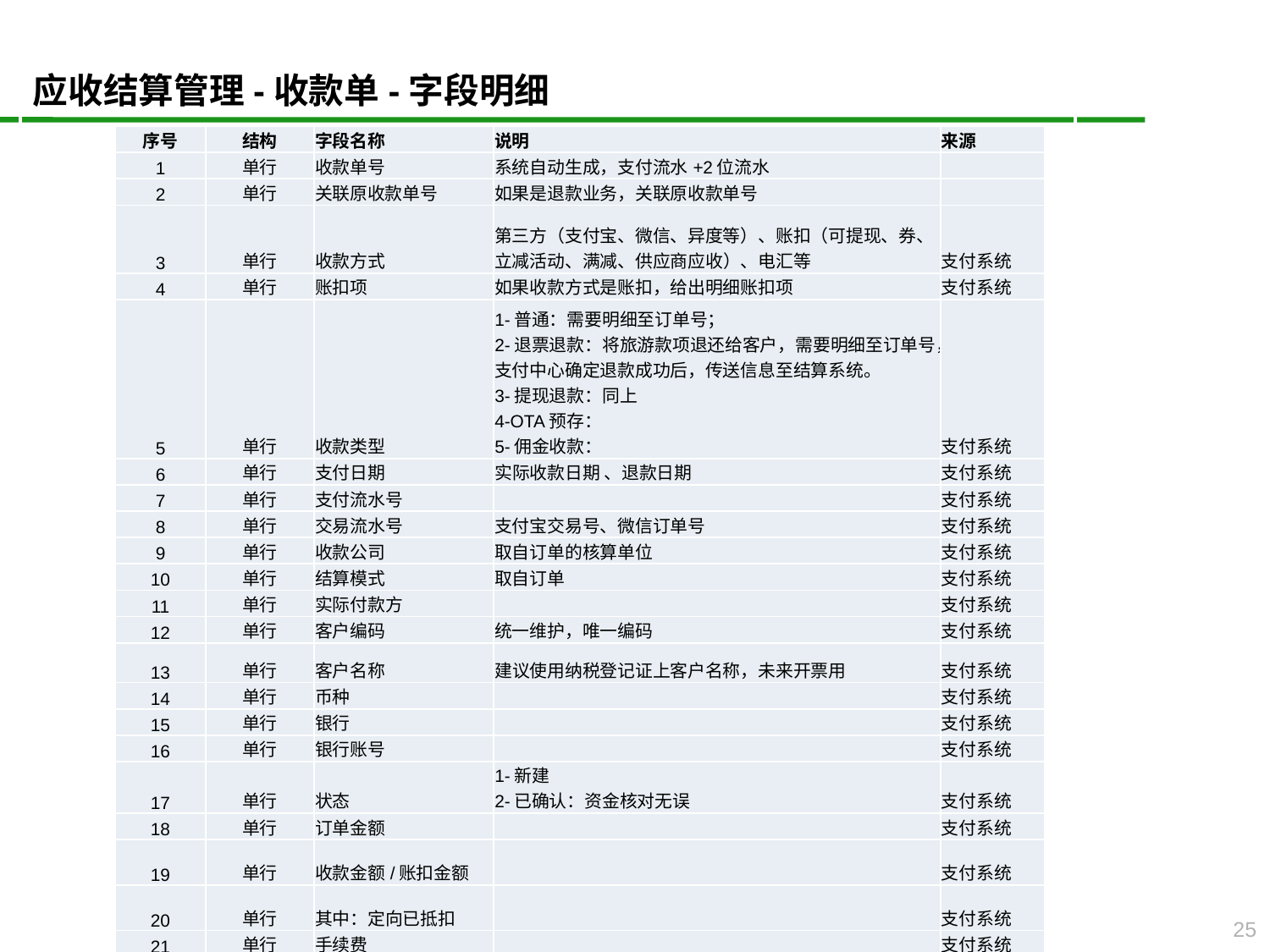

应收结算管理-收款单-字段明细
| 序号 | 结构 | 字段名称 | 说明 | 来源 |
| --- | --- | --- | --- | --- |
| 1 | 单行 | 收款单号 | 系统自动生成，支付流水+2位流水 |  |
| 2 | 单行 | 关联原收款单号 | 如果是退款业务，关联原收款单号 |  |
| 3 | 单行 | 收款方式 | 第三方（支付宝、微信、异度等）、账扣（可提现、券、立减活动、满减、供应商应收）、电汇等 | 支付系统 |
| 4 | 单行 | 账扣项 | 如果收款方式是账扣，给出明细账扣项 | 支付系统 |
| 5 | 单行 | 收款类型 | 1-普通：需要明细至订单号； 2-退票退款：将旅游款项退还给客户，需要明细至订单号，支付中心确定退款成功后，传送信息至结算系统。 3-提现退款：同上 4-OTA预存： 5-佣金收款： | 支付系统 |
| 6 | 单行 | 支付日期 | 实际收款日期 、退款日期 | 支付系统 |
| 7 | 单行 | 支付流水号 |  | 支付系统 |
| 8 | 单行 | 交易流水号 | 支付宝交易号、微信订单号 | 支付系统 |
| 9 | 单行 | 收款公司 | 取自订单的核算单位 | 支付系统 |
| 10 | 单行 | 结算模式 | 取自订单 | 支付系统 |
| 11 | 单行 | 实际付款方 |  | 支付系统 |
| 12 | 单行 | 客户编码 | 统一维护，唯一编码 | 支付系统 |
| 13 | 单行 | 客户名称 | 建议使用纳税登记证上客户名称，未来开票用 | 支付系统 |
| 14 | 单行 | 币种 |  | 支付系统 |
| 15 | 单行 | 银行 |  | 支付系统 |
| 16 | 单行 | 银行账号 |  | 支付系统 |
| 17 | 单行 | 状态 | 1-新建 2-已确认：资金核对无误 | 支付系统 |
| 18 | 单行 | 订单金额 |  | 支付系统 |
| 19 | 单行 | 收款金额/账扣金额 |  | 支付系统 |
| 20 | 单行 | 其中：定向已抵扣 |  | 支付系统 |
| 21 | 单行 | 手续费 |  | 支付系统 |
| 22 | 单行 | 现金流量表表项 |  |  |
| 23 | 单行 | 会计期 | 取收/退款日期所在月份 |  |
25